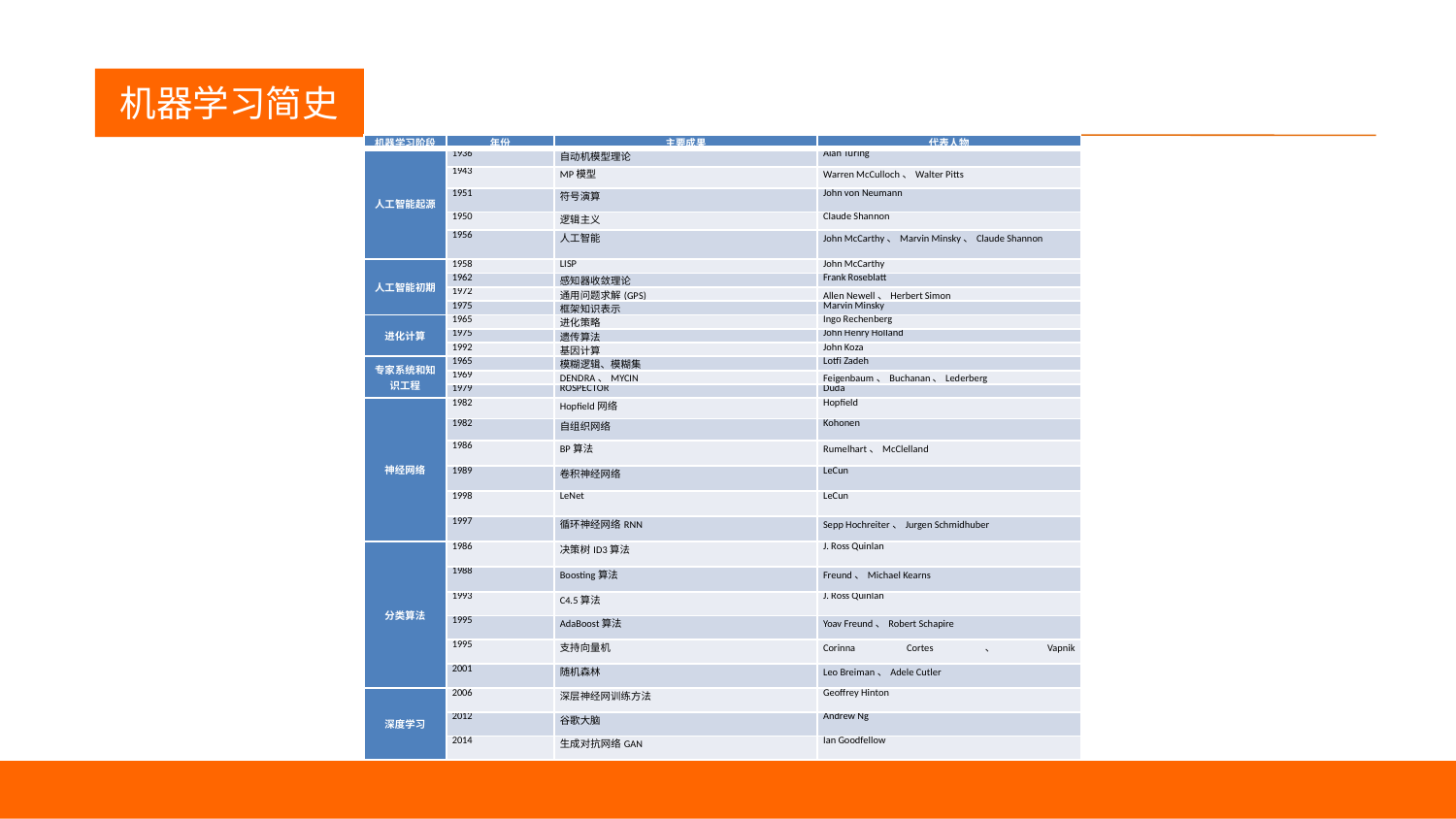

议程
机器学习简史

| 机器学习阶段 | 年份 | 主要成果 | 代表人物 |
| --- | --- | --- | --- |
| 人工智能起源 | 1936 | 自动机模型理论 | Alan Turing |
|  | 1943 | MP模型 | Warren McCulloch、Walter Pitts |
|  | 1951 | 符号演算 | John von Neumann |
|  | 1950 | 逻辑主义 | Claude Shannon |
|  | 1956 | 人工智能 | John McCarthy、Marvin Minsky、Claude Shannon |
| 人工智能初期 | 1958 | LISP | John McCarthy |
|  | 1962 | 感知器收敛理论 | Frank Roseblatt |
|  | 1972 | 通用问题求解(GPS) | Allen Newell、Herbert Simon |
|  | 1975 | 框架知识表示 | Marvin Minsky |
| 进化计算 | 1965 | 进化策略 | Ingo Rechenberg |
|  | 1975 | 遗传算法 | John Henry Holland |
|  | 1992 | 基因计算 | John Koza |
| 专家系统和知识工程 | 1965 | 模糊逻辑、模糊集 | Lotfi Zadeh |
|  | 1969 | DENDRA、MYCIN | Feigenbaum、Buchanan、Lederberg |
|  | 1979 | ROSPECTOR | Duda |
| 神经网络 | 1982 | Hopfield网络 | Hopfield |
|  | 1982 | 自组织网络 | Kohonen |
|  | 1986 | BP算法 | Rumelhart、McClelland |
|  | 1989 | 卷积神经网络 | LeCun |
|  | 1998 | LeNet | LeCun |
|  | 1997 | 循环神经网络RNN | Sepp Hochreiter、Jurgen Schmidhuber |
| 分类算法 | 1986 | 决策树ID3算法 | J. Ross Quinlan |
|  | 1988 | Boosting算法 | Freund、Michael Kearns |
|  | 1993 | C4.5算法 | J. Ross Quinlan |
|  | 1995 | AdaBoost算法 | Yoav Freund、Robert Schapire |
|  | 1995 | 支持向量机 | Corinna Cortes、Vapnik |
|  | 2001 | 随机森林 | Leo Breiman、Adele Cutler |
| 深度学习 | 2006 | 深层神经网训练方法 | Geoffrey Hinton |
|  | 2012 | 谷歌大脑 | Andrew Ng |
|  | 2014 | 生成对抗网络GAN | Ian Goodfellow |